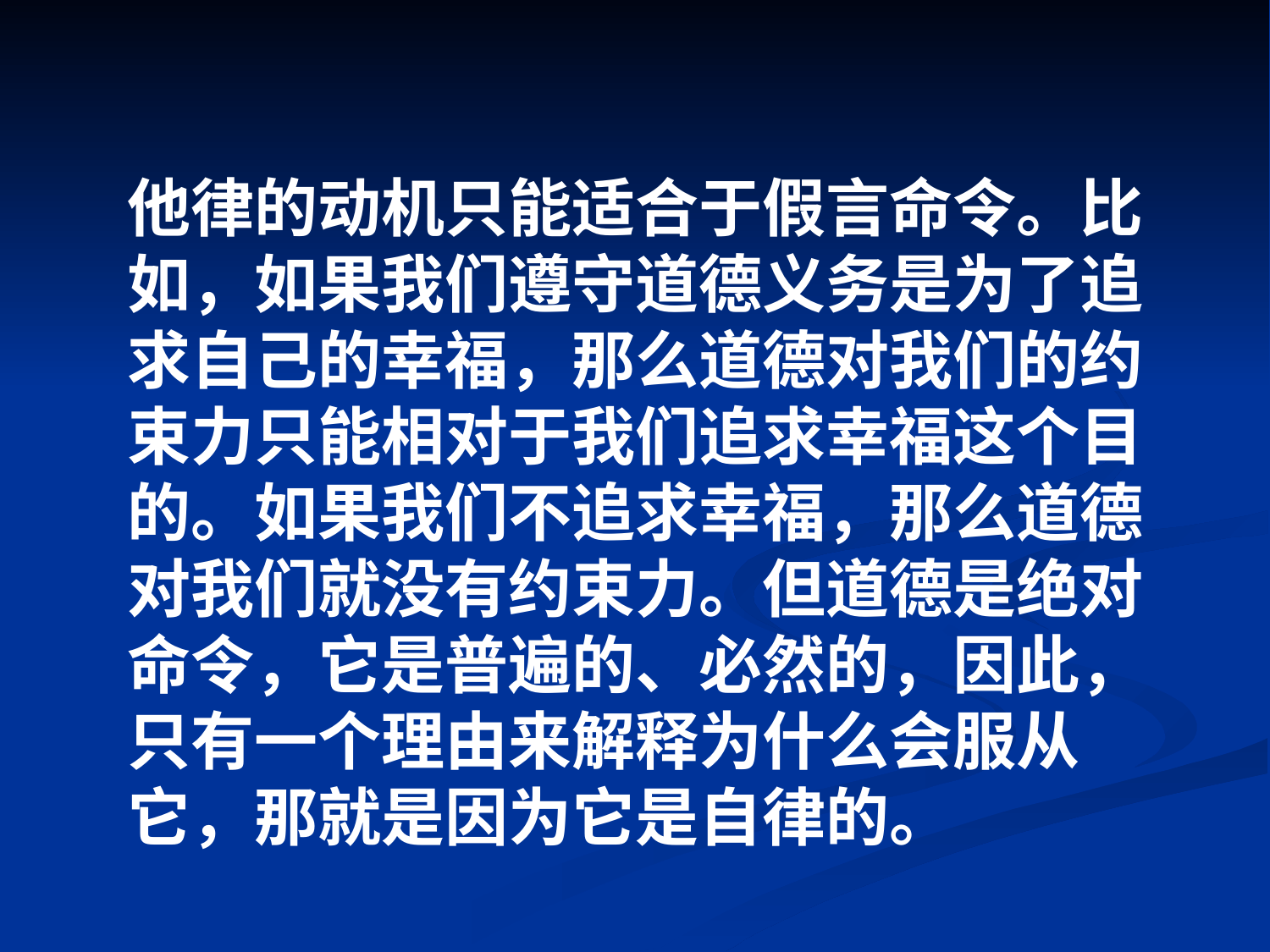

他律的动机只能适合于假言命令。比如，如果我们遵守道德义务是为了追求自己的幸福，那么道德对我们的约束力只能相对于我们追求幸福这个目的。如果我们不追求幸福，那么道德对我们就没有约束力。但道德是绝对命令，它是普遍的、必然的，因此，只有一个理由来解释为什么会服从它，那就是因为它是自律的。